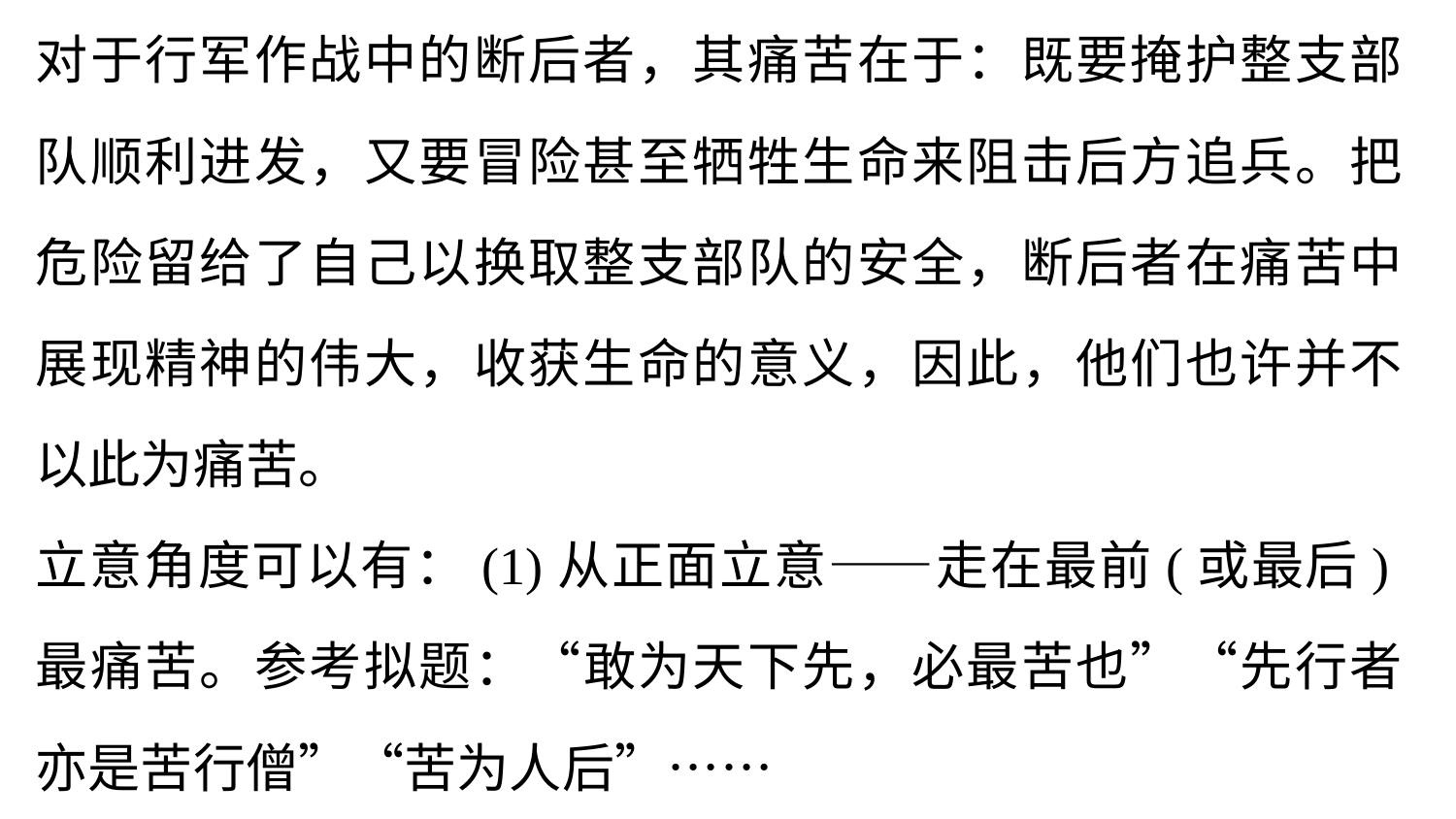

对于行军作战中的断后者，其痛苦在于：既要掩护整支部队顺利进发，又要冒险甚至牺牲生命来阻击后方追兵。把危险留给了自己以换取整支部队的安全，断后者在痛苦中展现精神的伟大，收获生命的意义，因此，他们也许并不以此为痛苦。
立意角度可以有：(1)从正面立意——走在最前(或最后)最痛苦。参考拟题：“敢为天下先，必最苦也”“先行者亦是苦行僧”“苦为人后”……